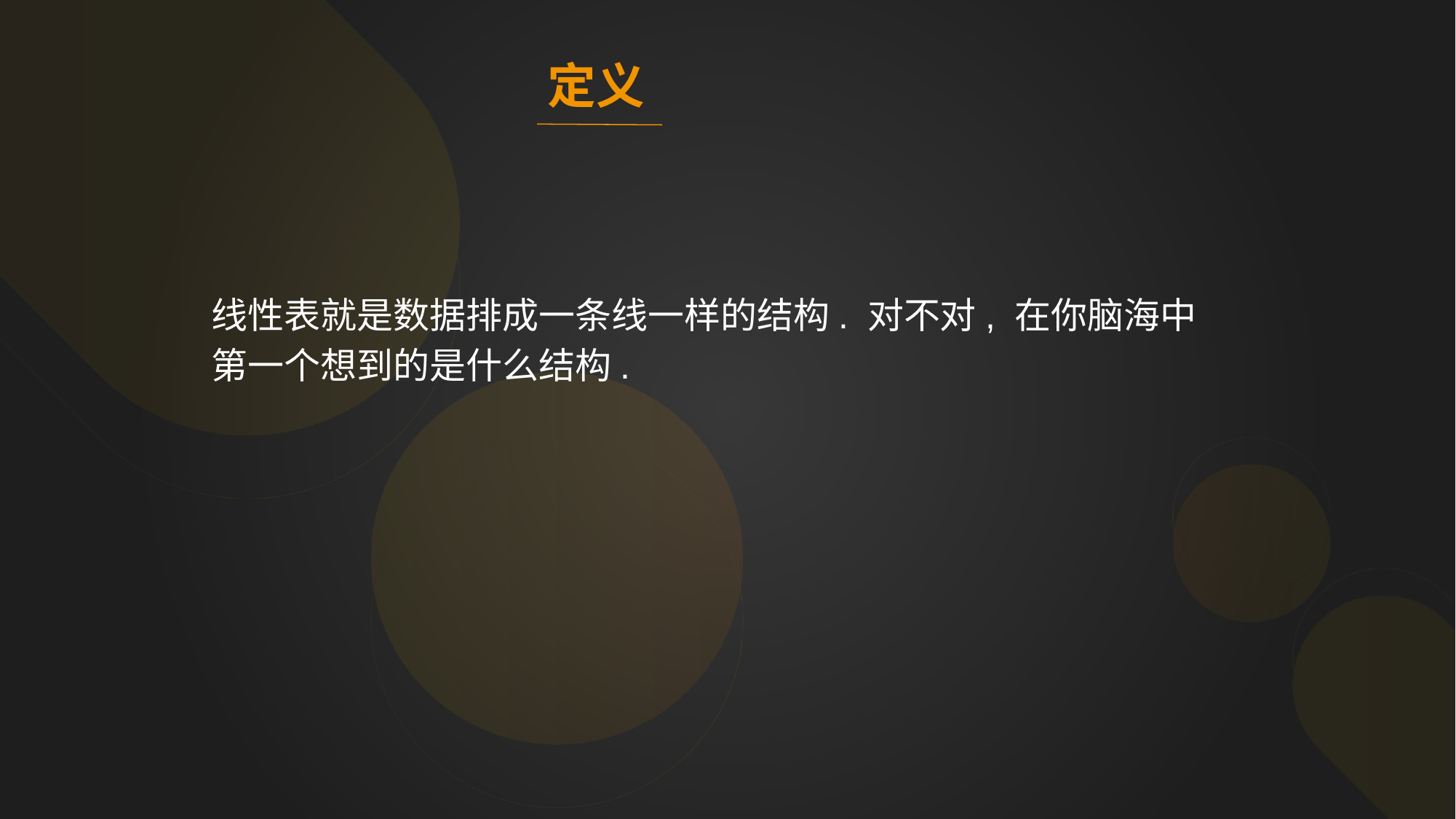

定义

线性表就是数据排成一条线一样的结构. 对不对, 在你脑海中第一个想到的是什么结构.